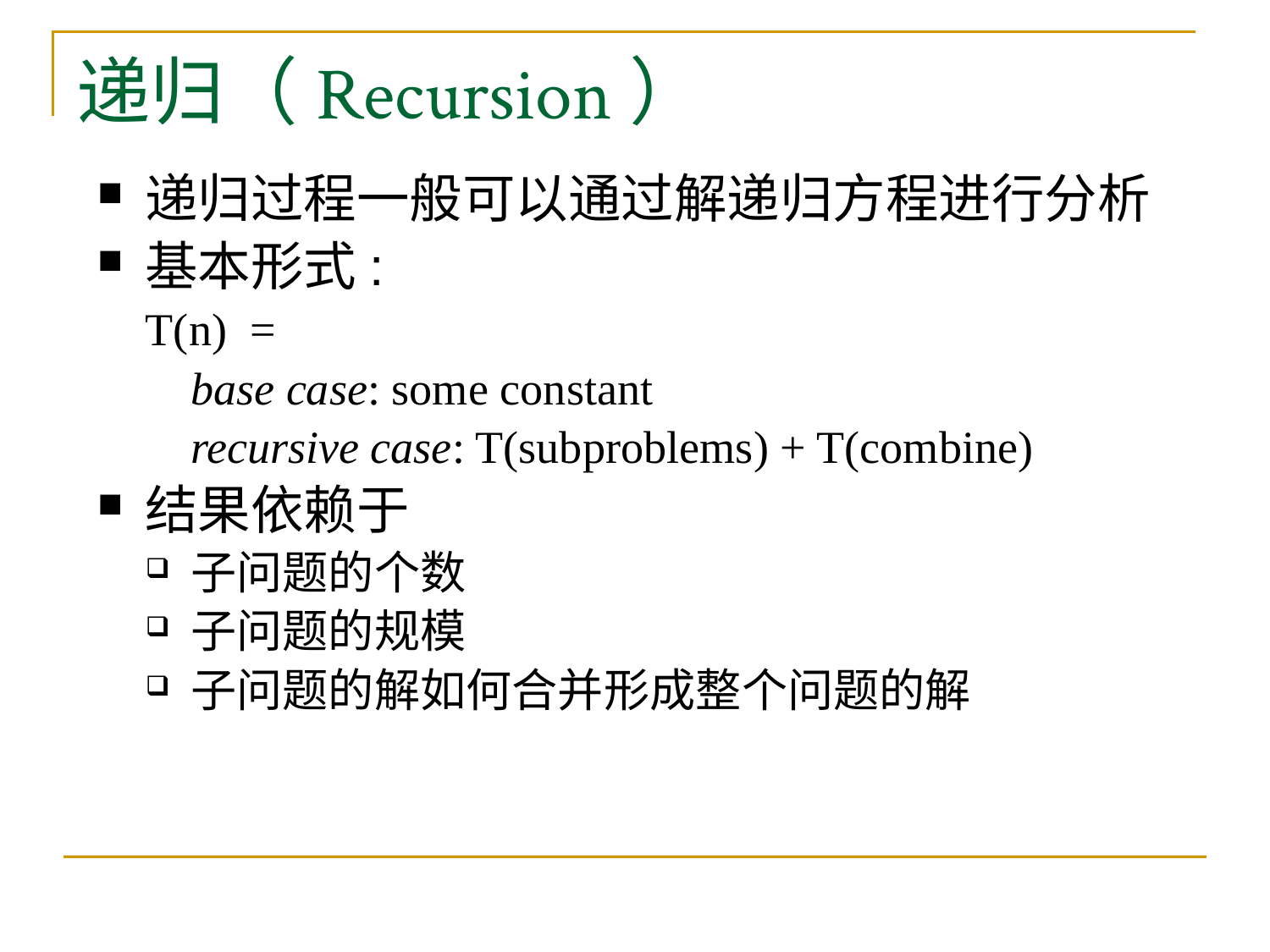

# 递归（Recursion）
递归过程一般可以通过解递归方程进行分析
基本形式:
T(n)  =
	base case: some constant
	recursive case: T(subproblems) + T(combine)
结果依赖于
子问题的个数
子问题的规模
子问题的解如何合并形成整个问题的解